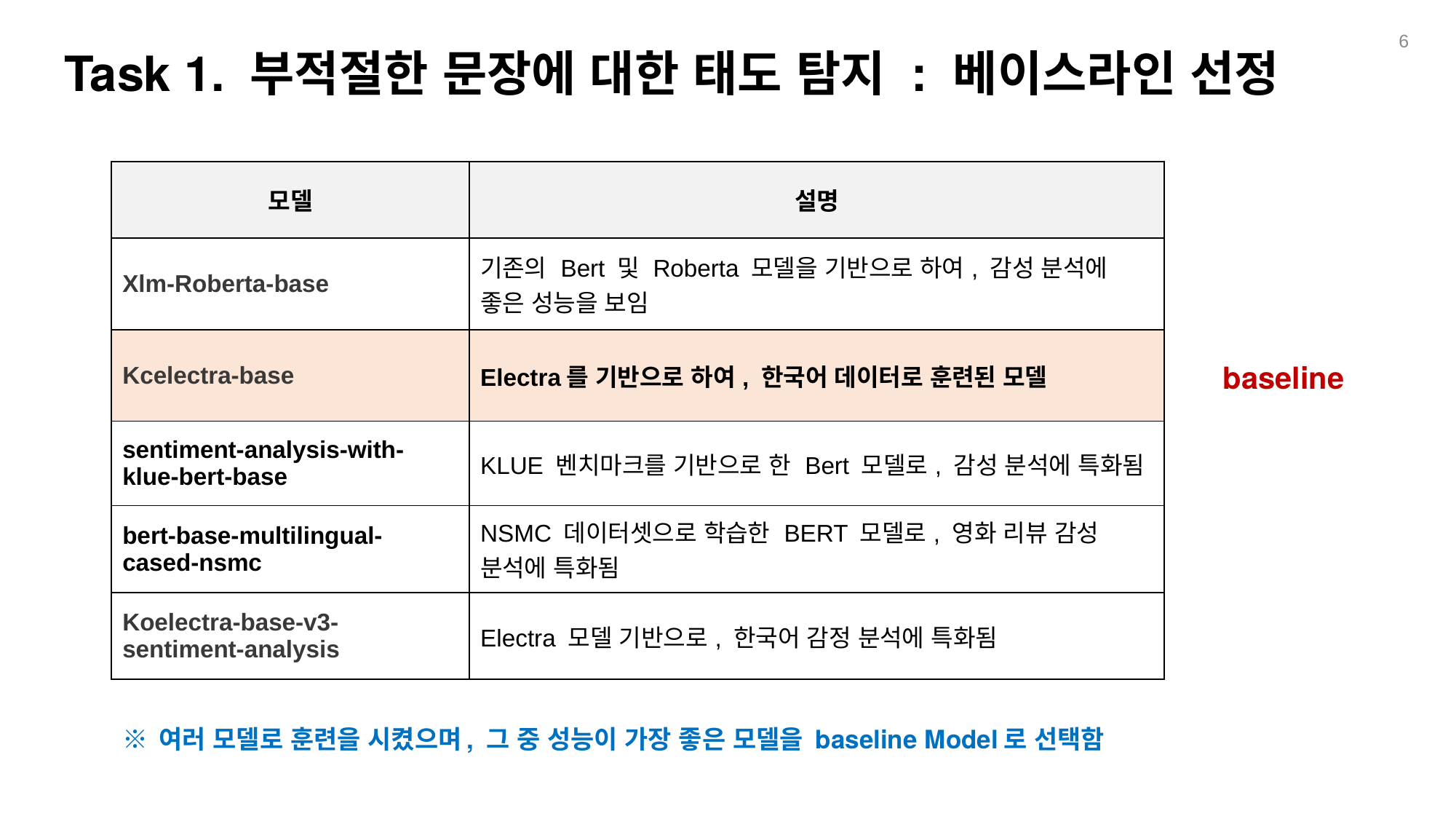

6
Task 1. 부적절한 문장에 대한 태도 탐지 : 베이스라인 선정
| 모델 | 설명 |
| --- | --- |
| Xlm-Roberta-base | 기존의 Bert 및 Roberta 모델을 기반으로 하여, 감성 분석에 좋은 성능을 보임 |
| Kcelectra-base | Electra를 기반으로 하여, 한국어 데이터로 훈련된 모델 |
| sentiment-analysis-with-klue-bert-base | KLUE 벤치마크를 기반으로 한 Bert 모델로, 감성 분석에 특화됨 |
| bert-base-multilingual-cased-nsmc | NSMC 데이터셋으로 학습한 BERT 모델로, 영화 리뷰 감성 분석에 특화됨 |
| Koelectra-base-v3-sentiment-analysis | Electra 모델 기반으로, 한국어 감정 분석에 특화됨 |
baseline
※ 여러 모델로 훈련을 시켰으며, 그 중 성능이 가장 좋은 모델을 baseline Model로 선택함